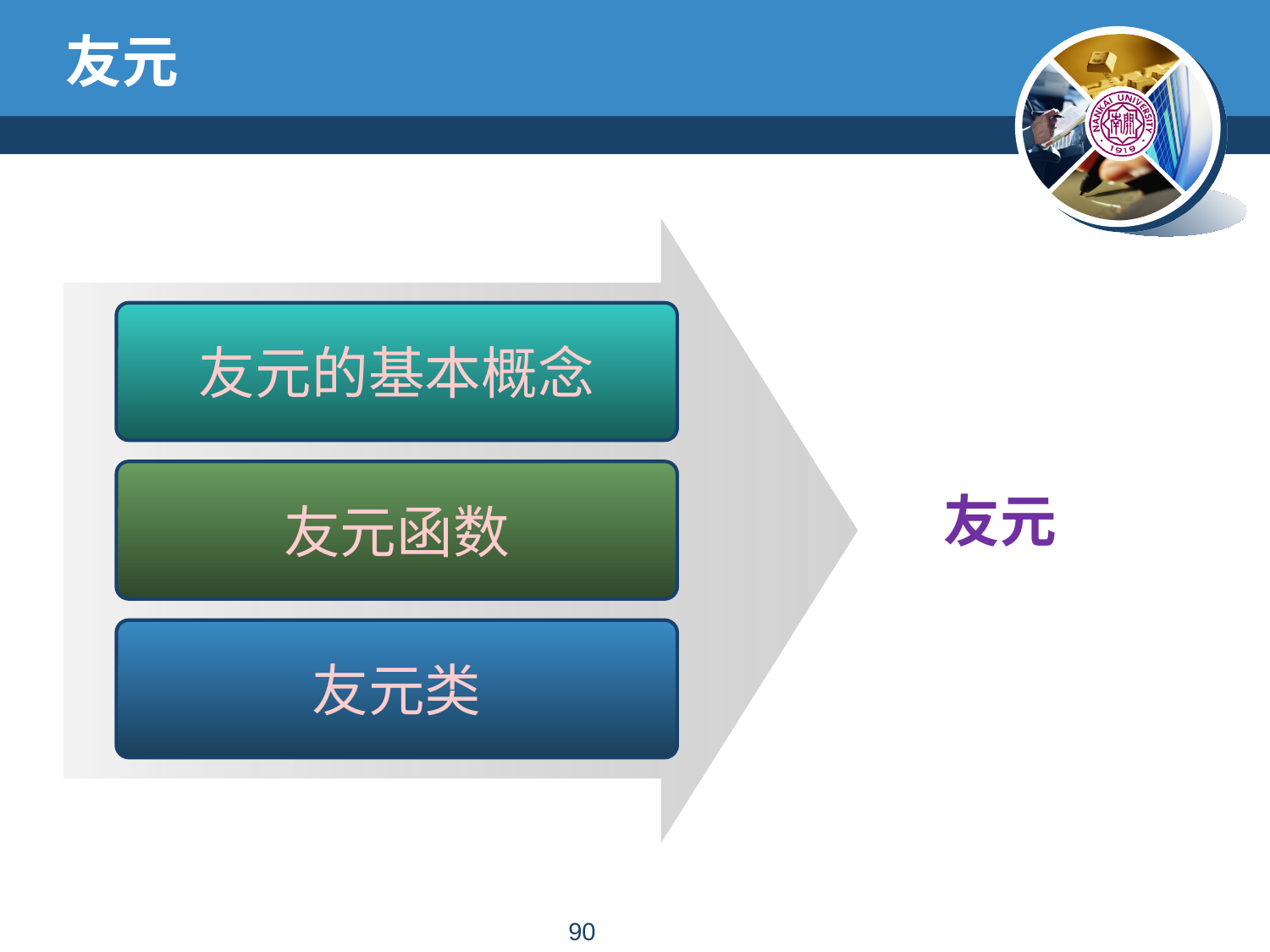

# 友元

友元的基本概念
友元
友元函数
友元类
90